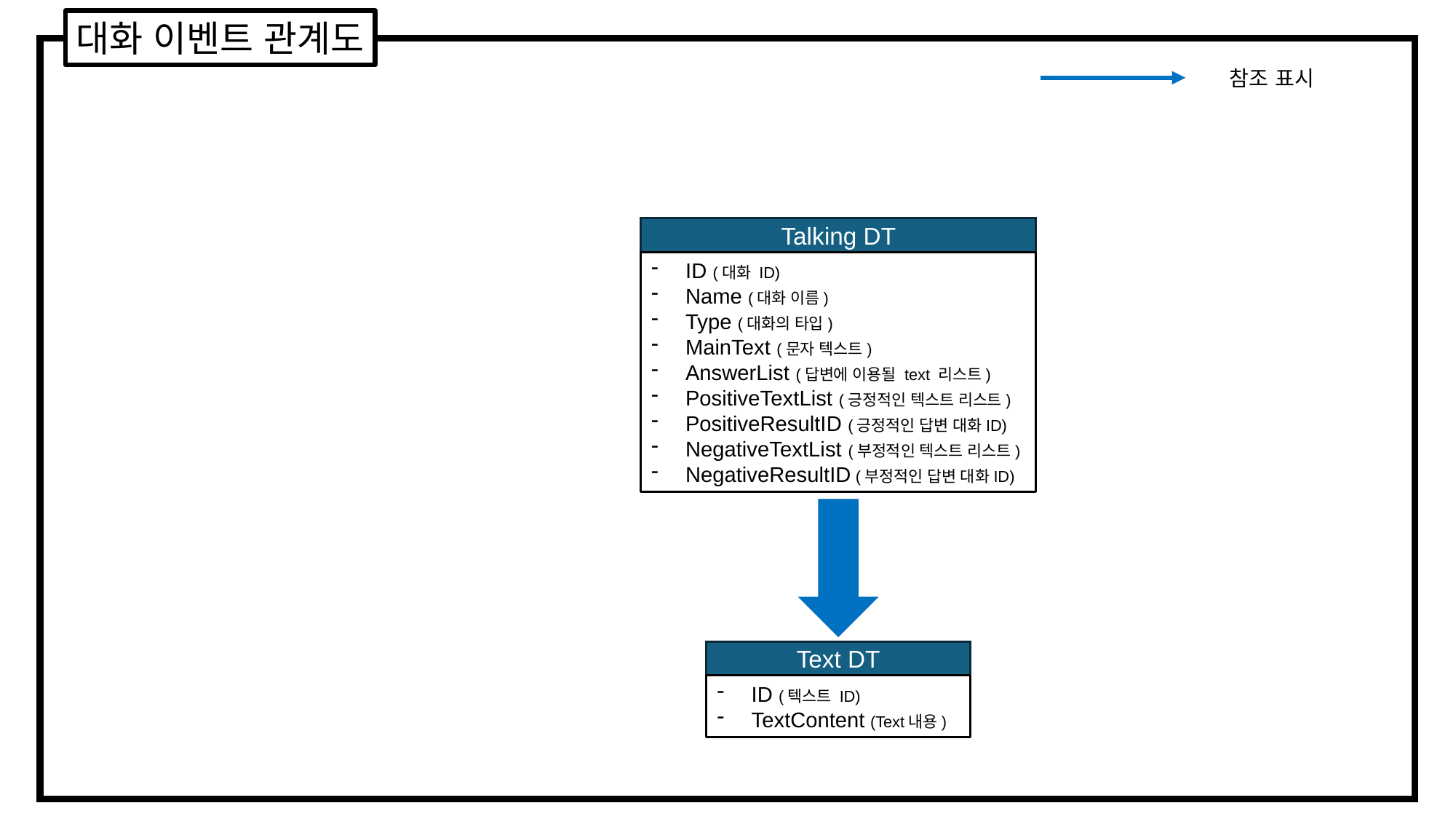

대화 이벤트 관계도

참조 표시
Talking DT
ID (대화 ID)
Name (대화 이름)
Type (대화의 타입)
MainText (문자 텍스트)
AnswerList (답변에 이용될 text 리스트)
PositiveTextList (긍정적인 텍스트 리스트)
PositiveResultID (긍정적인 답변 대화ID)
NegativeTextList (부정적인 텍스트 리스트)
NegativeResultID (부정적인 답변 대화ID)

Text DT
ID (텍스트 ID)
TextContent (Text내용)